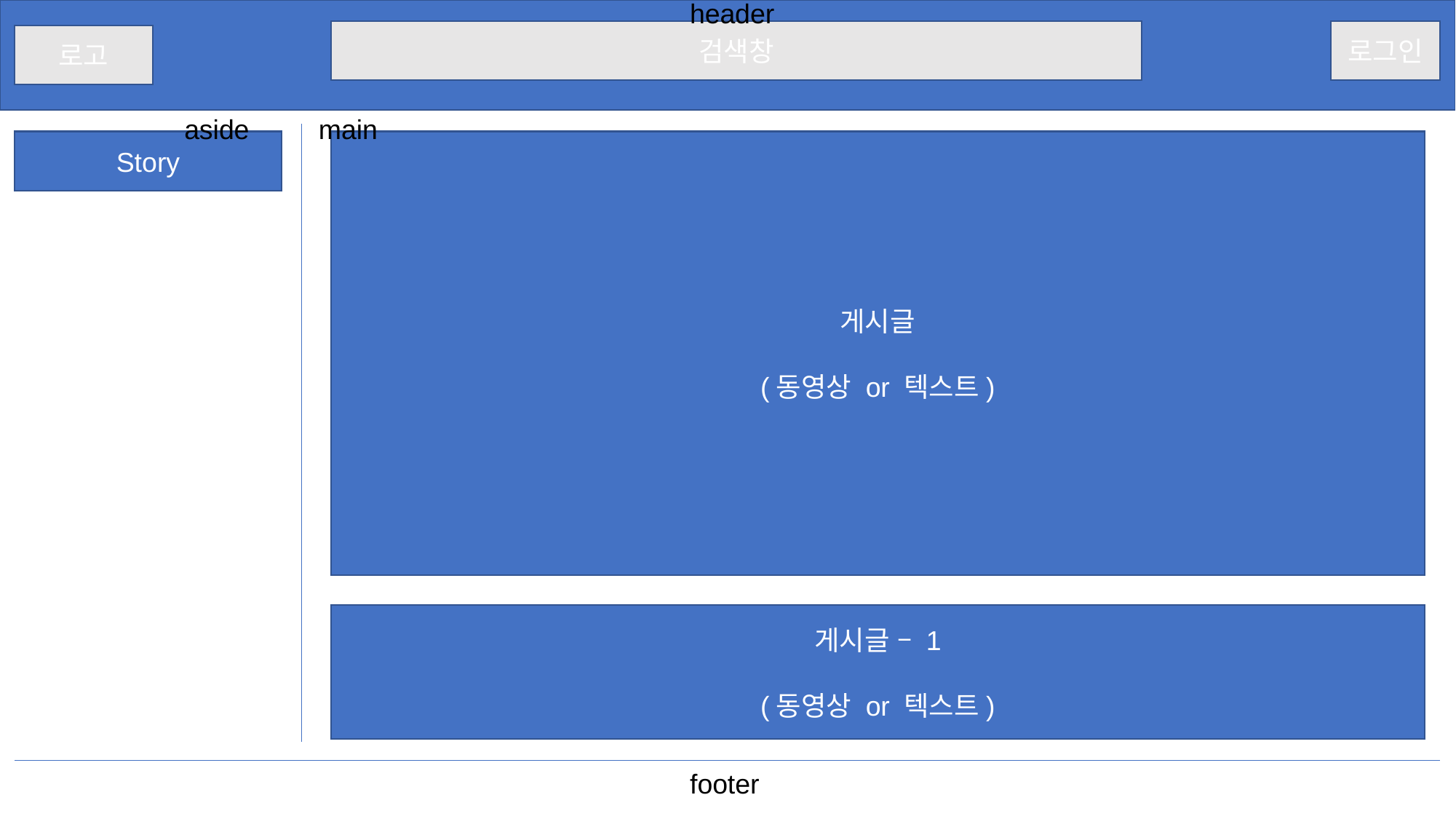

header
검색창
로그인
로고
aside
main
Story
게시글

(동영상 or 텍스트)
게시글 – 1

(동영상 or 텍스트)
footer